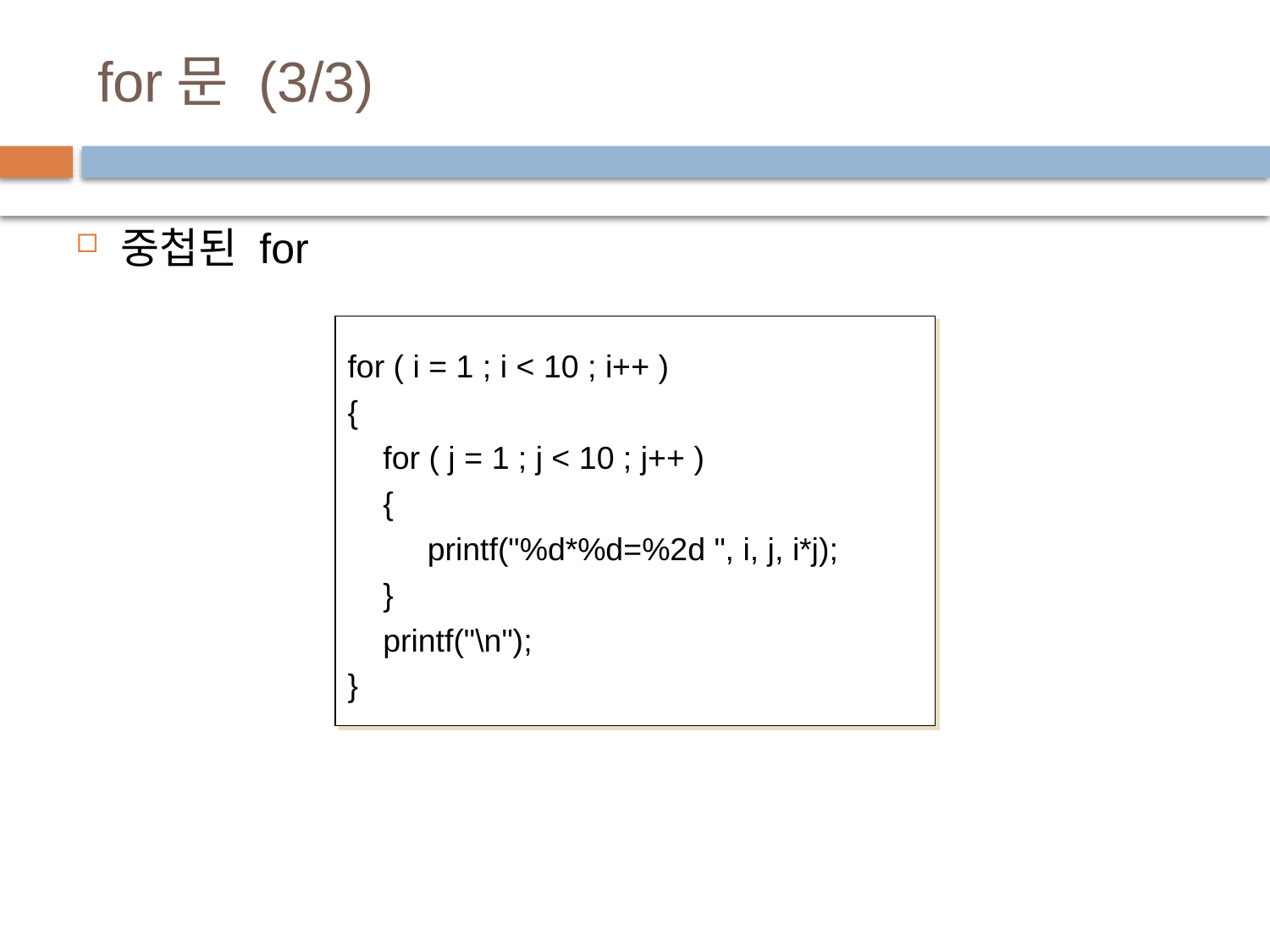

# for문 (3/3)
중첩된 for
for ( i = 1 ; i < 10 ; i++ )
{
    for ( j = 1 ; j < 10 ; j++ )
    {
         printf("%d*%d=%2d ", i, j, i*j);
    }
    printf("\n");
}